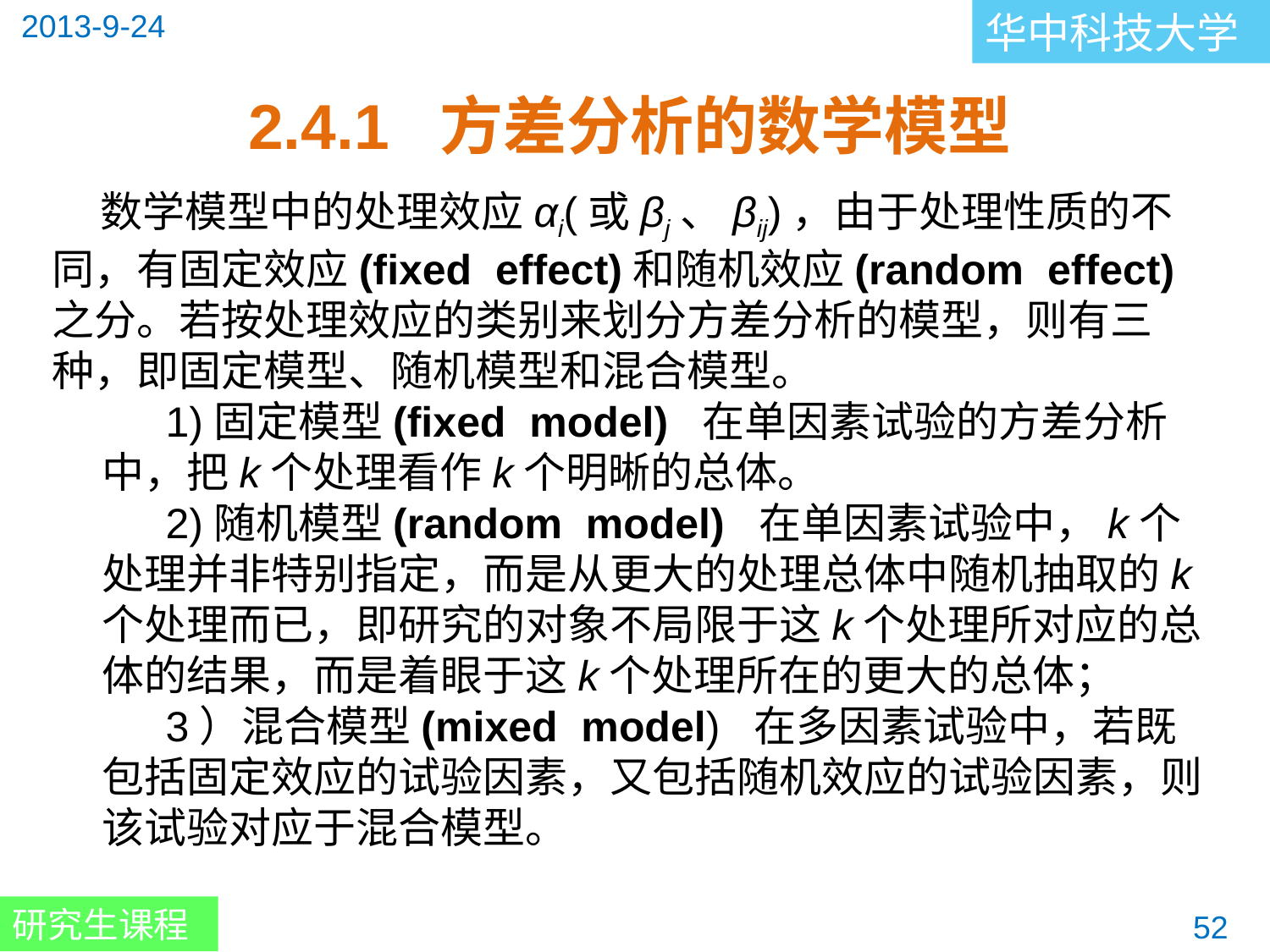

2.4.1  方差分析的数学模型
    数学模型中的处理效应αi(或βj、βij)，由于处理性质的不同，有固定效应(fixed  effect)和随机效应(random  effect)之分。若按处理效应的类别来划分方差分析的模型，则有三种，即固定模型、随机模型和混合模型。
1)固定模型(fixed  model)  在单因素试验的方差分析中，把k个处理看作k个明晰的总体。
2)随机模型(random  model)  在单因素试验中，k个处理并非特别指定，而是从更大的处理总体中随机抽取的k个处理而已，即研究的对象不局限于这k个处理所对应的总体的结果，而是着眼于这k个处理所在的更大的总体；
3）混合模型(mixed  model)  在多因素试验中，若既包括固定效应的试验因素，又包括随机效应的试验因素，则该试验对应于混合模型。